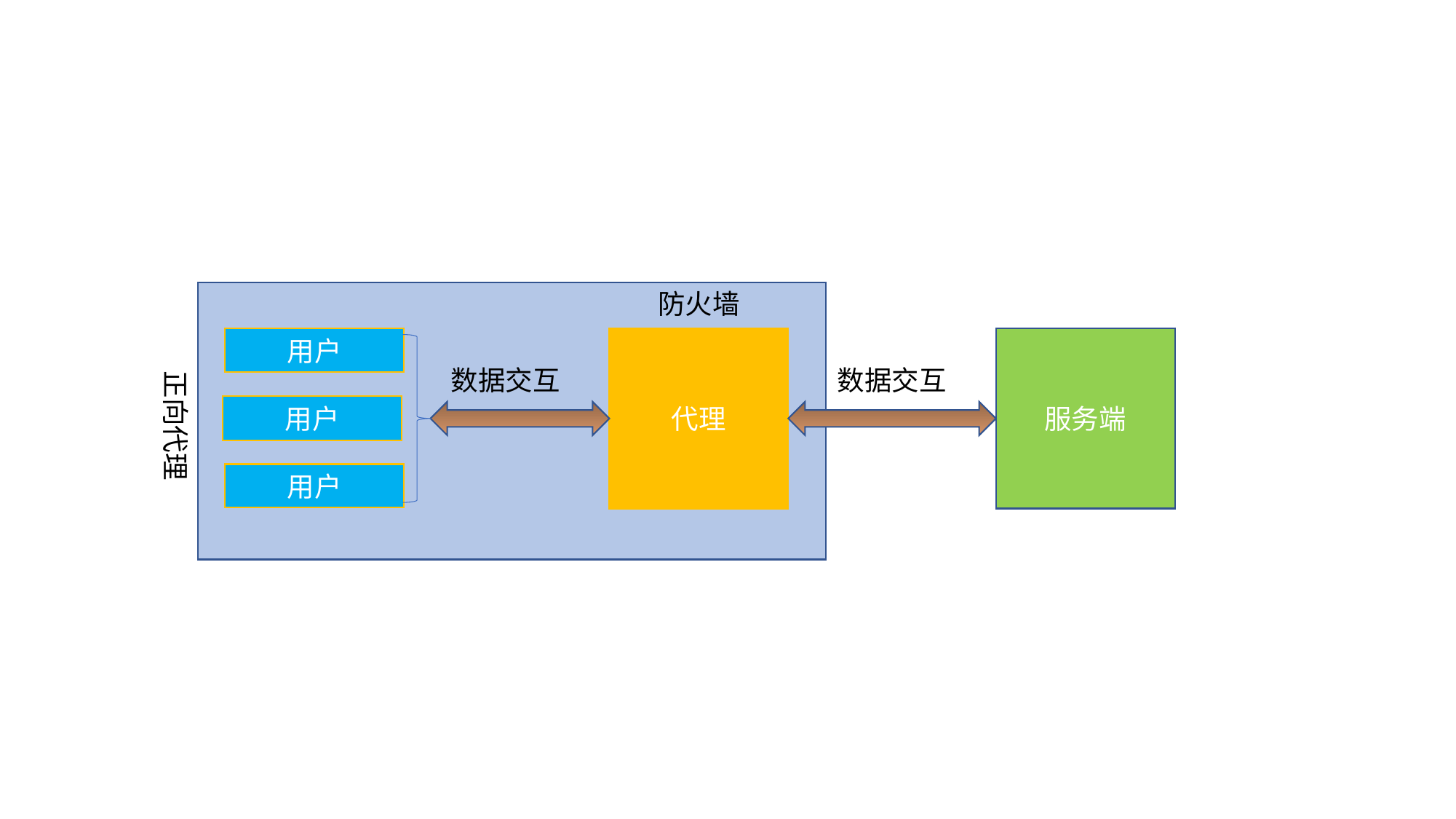

防火墙

用户
代理
服务端

数据交互
数据交互
正向代理
用户

用户